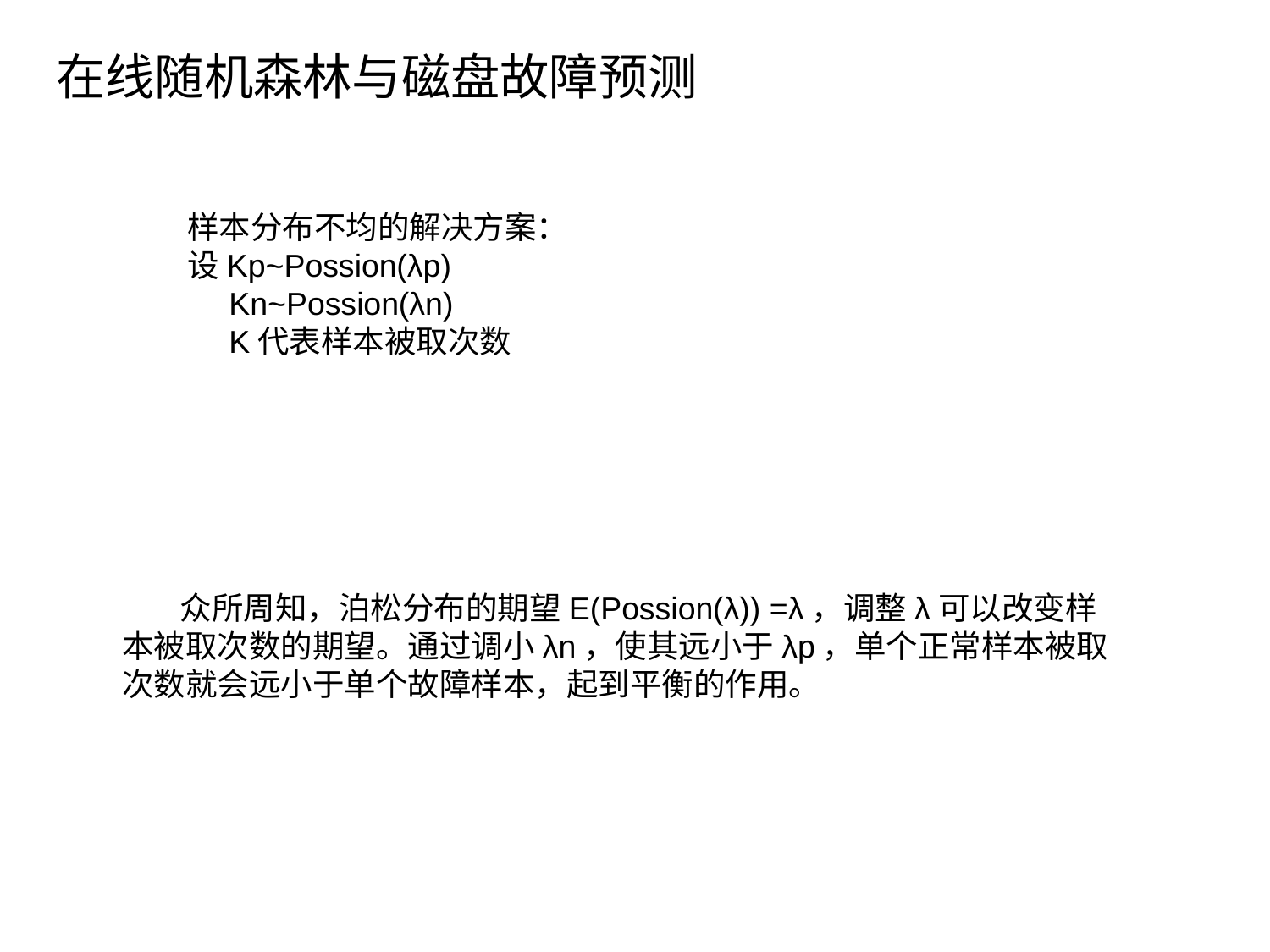

在线随机森林与磁盘故障预测
        样本分布不均的解决方案：
        设Kp~Possion(λp)
            Kn~Possion(λn)
            K代表样本被取次数

       众所周知，泊松分布的期望E(Possion(λ)) =λ，调整λ可以改变样本被取次数的期望。通过调小λn，使其远小于λp，单个正常样本被取次数就会远小于单个故障样本，起到平衡的作用。